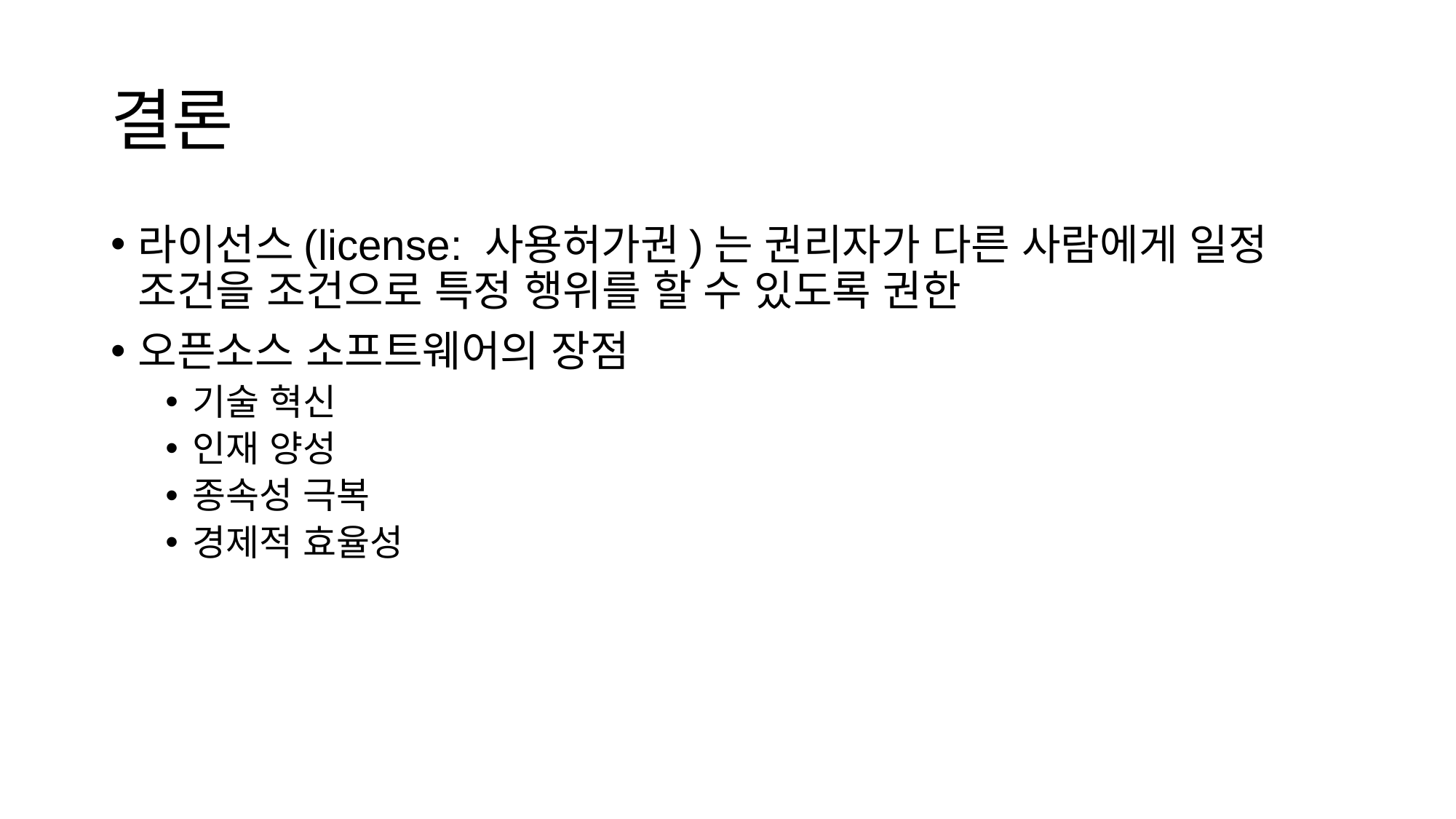

# 결론
라이선스(license: 사용허가권)는 권리자가 다른 사람에게 일정 조건을 조건으로 특정 행위를 할 수 있도록 권한
오픈소스 소프트웨어의 장점
기술 혁신
인재 양성
종속성 극복
경제적 효율성